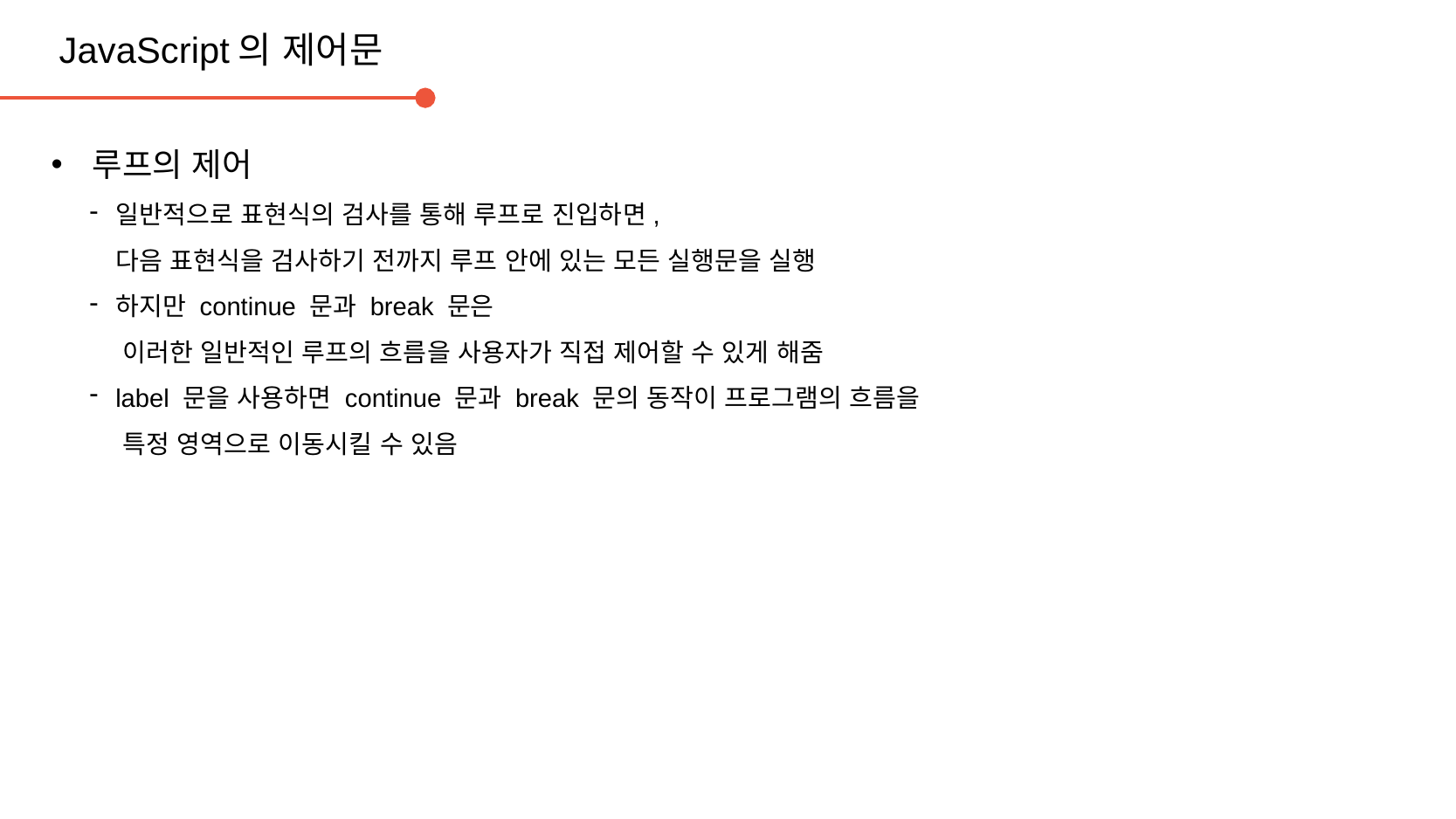

JavaScript의 제어문
루프의 제어
일반적으로 표현식의 검사를 통해 루프로 진입하면,
다음 표현식을 검사하기 전까지 루프 안에 있는 모든 실행문을 실행
하지만 continue 문과 break 문은
 이러한 일반적인 루프의 흐름을 사용자가 직접 제어할 수 있게 해줌
label 문을 사용하면 continue 문과 break 문의 동작이 프로그램의 흐름을
 특정 영역으로 이동시킬 수 있음